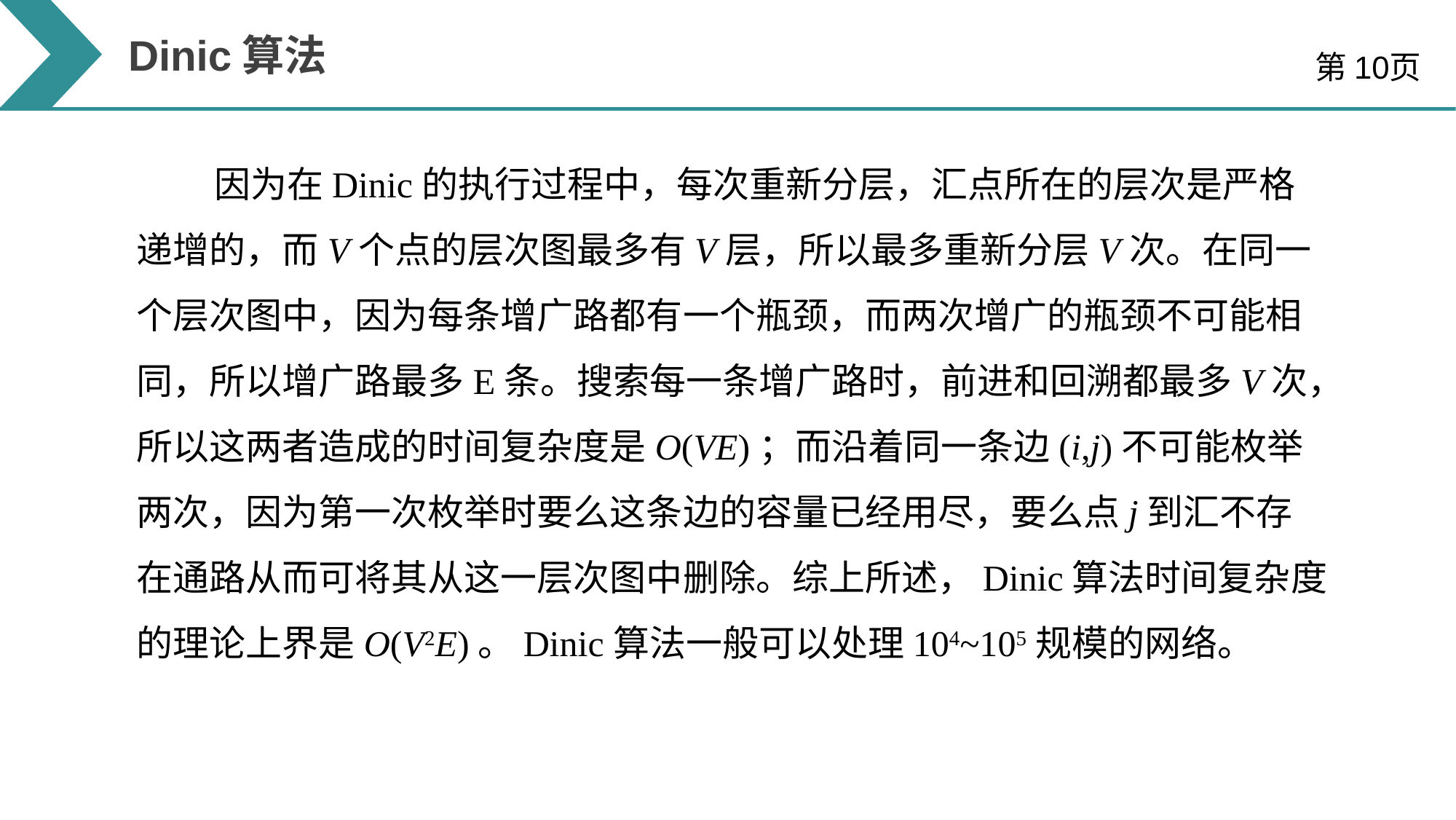

Dinic算法
第10页
因为在Dinic的执行过程中，每次重新分层，汇点所在的层次是严格递增的，而V个点的层次图最多有V层，所以最多重新分层V次。在同一个层次图中，因为每条增广路都有一个瓶颈，而两次增广的瓶颈不可能相同，所以增广路最多E条。搜索每一条增广路时，前进和回溯都最多V次，所以这两者造成的时间复杂度是O(VE)；而沿着同一条边(i,j)不可能枚举两次，因为第一次枚举时要么这条边的容量已经用尽，要么点j到汇不存在通路从而可将其从这一层次图中删除。综上所述，Dinic算法时间复杂度的理论上界是O(V2E)。Dinic算法一般可以处理104~105规模的网络。